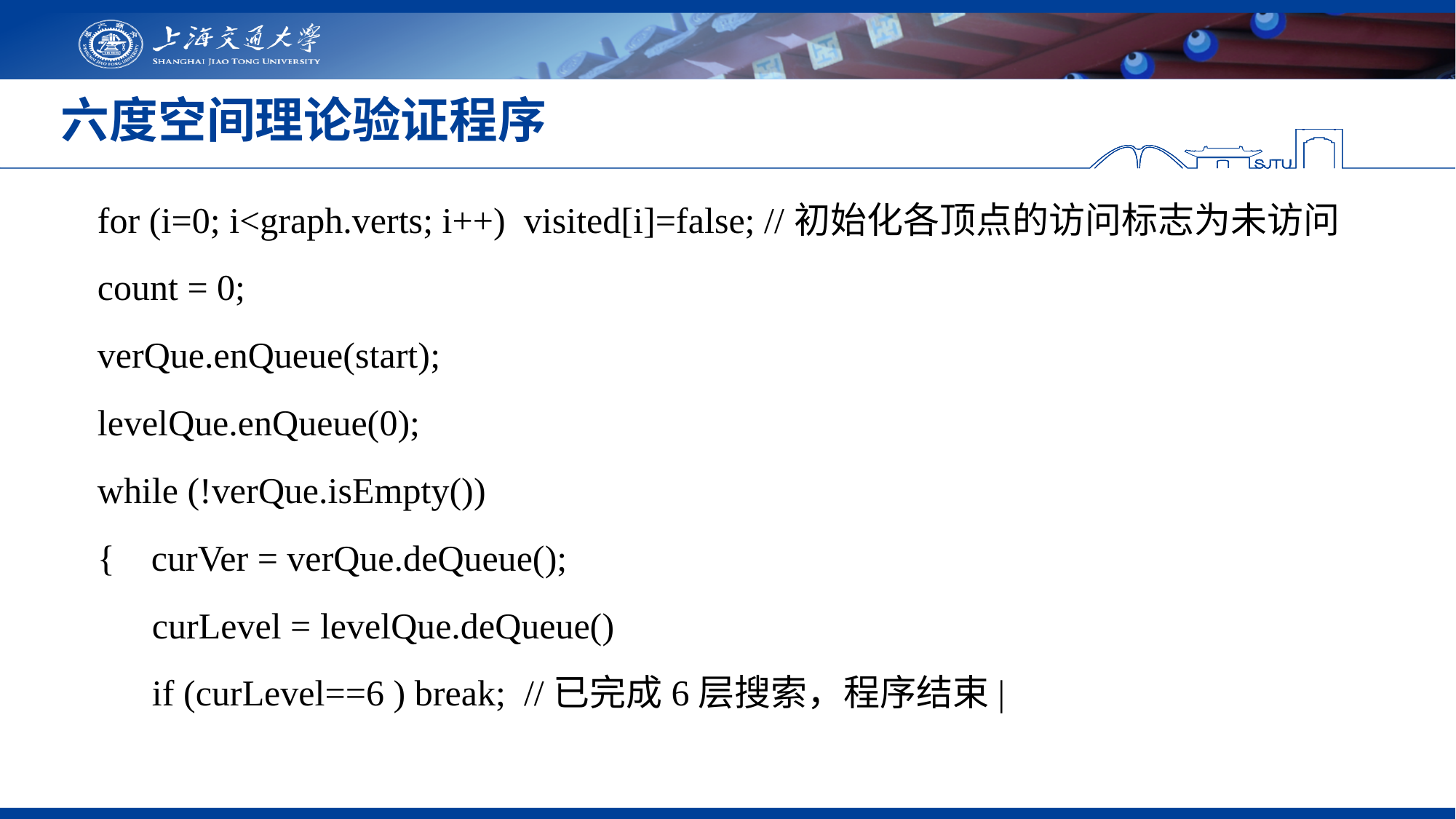

# 六度空间理论验证程序
    for (i=0; i<graph.verts; i++)  visited[i]=false; //初始化各顶点的访问标志为未访问
    count = 0;
    verQue.enQueue(start);
    levelQue.enQueue(0);
    while (!verQue.isEmpty())
    {    curVer = verQue.deQueue();
          curLevel = levelQue.deQueue()
          if (curLevel==6 ) break;  //已完成6层搜索，程序结束|